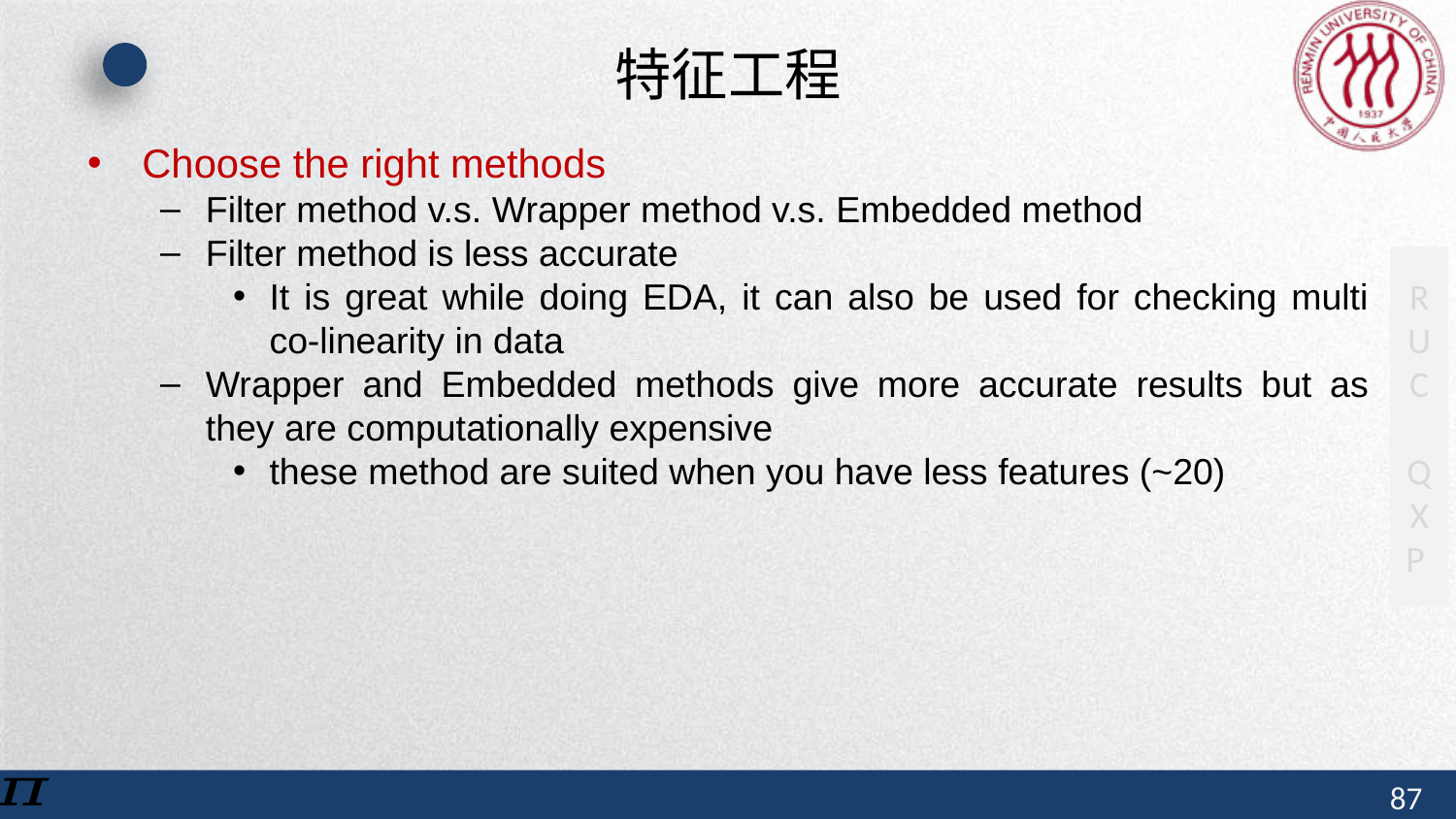

# 特征工程
Choose the right methods
Filter method v.s. Wrapper method v.s. Embedded method
Filter method is less accurate
It is great while doing EDA, it can also be used for checking multi co-linearity in data
Wrapper and Embedded methods give more accurate results but as they are computationally expensive
these method are suited when you have less features (~20)